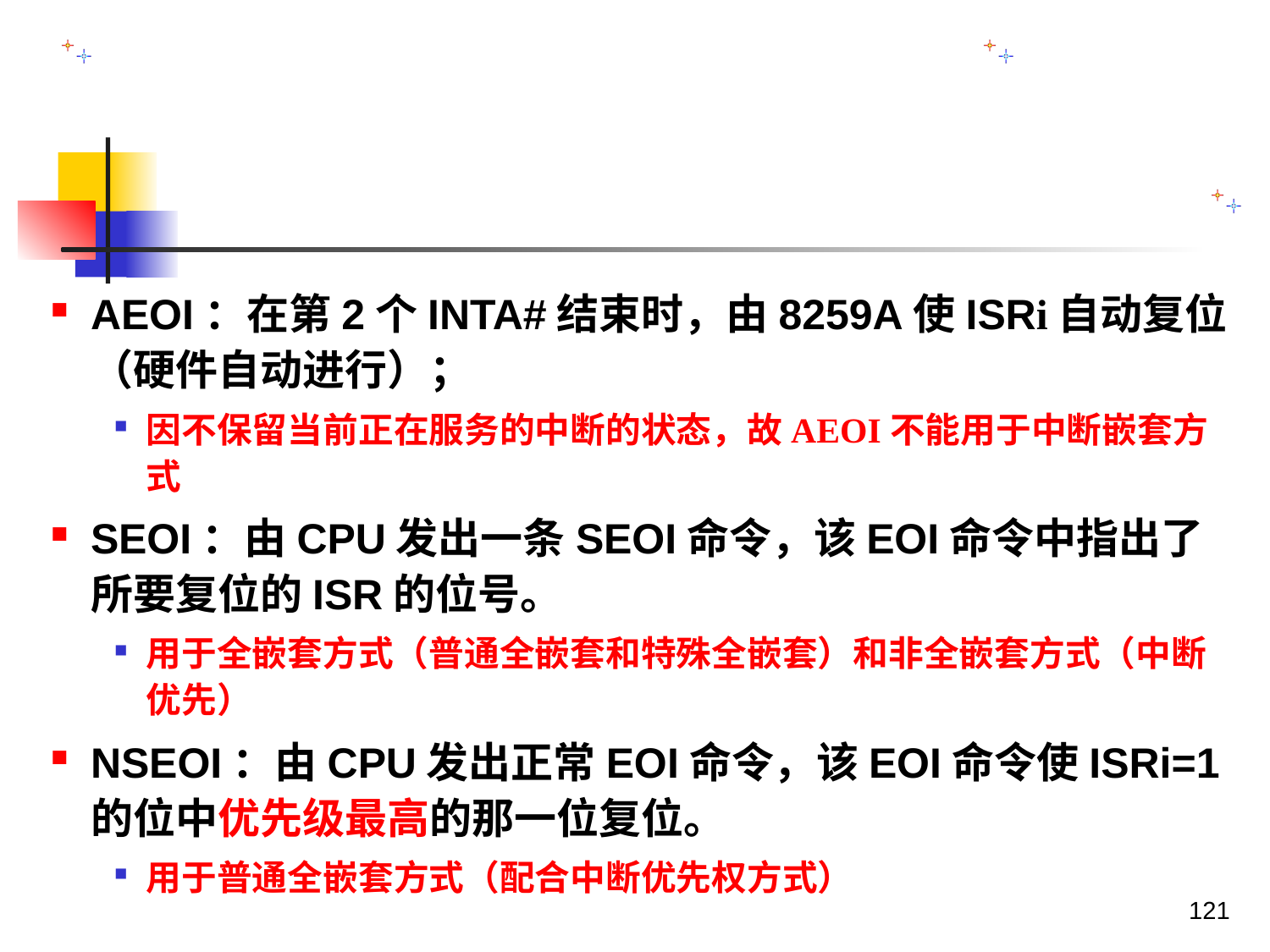

AEOI：在第2个INTA#结束时，由8259A使ISRi自动复位（硬件自动进行）；
因不保留当前正在服务的中断的状态，故AEOI不能用于中断嵌套方式
SEOI：由CPU发出一条SEOI命令，该EOI命令中指出了所要复位的ISR的位号。
用于全嵌套方式（普通全嵌套和特殊全嵌套）和非全嵌套方式（中断优先）
NSEOI：由CPU发出正常EOI命令，该EOI命令使ISRi=1的位中优先级最高的那一位复位。
用于普通全嵌套方式（配合中断优先权方式）
121